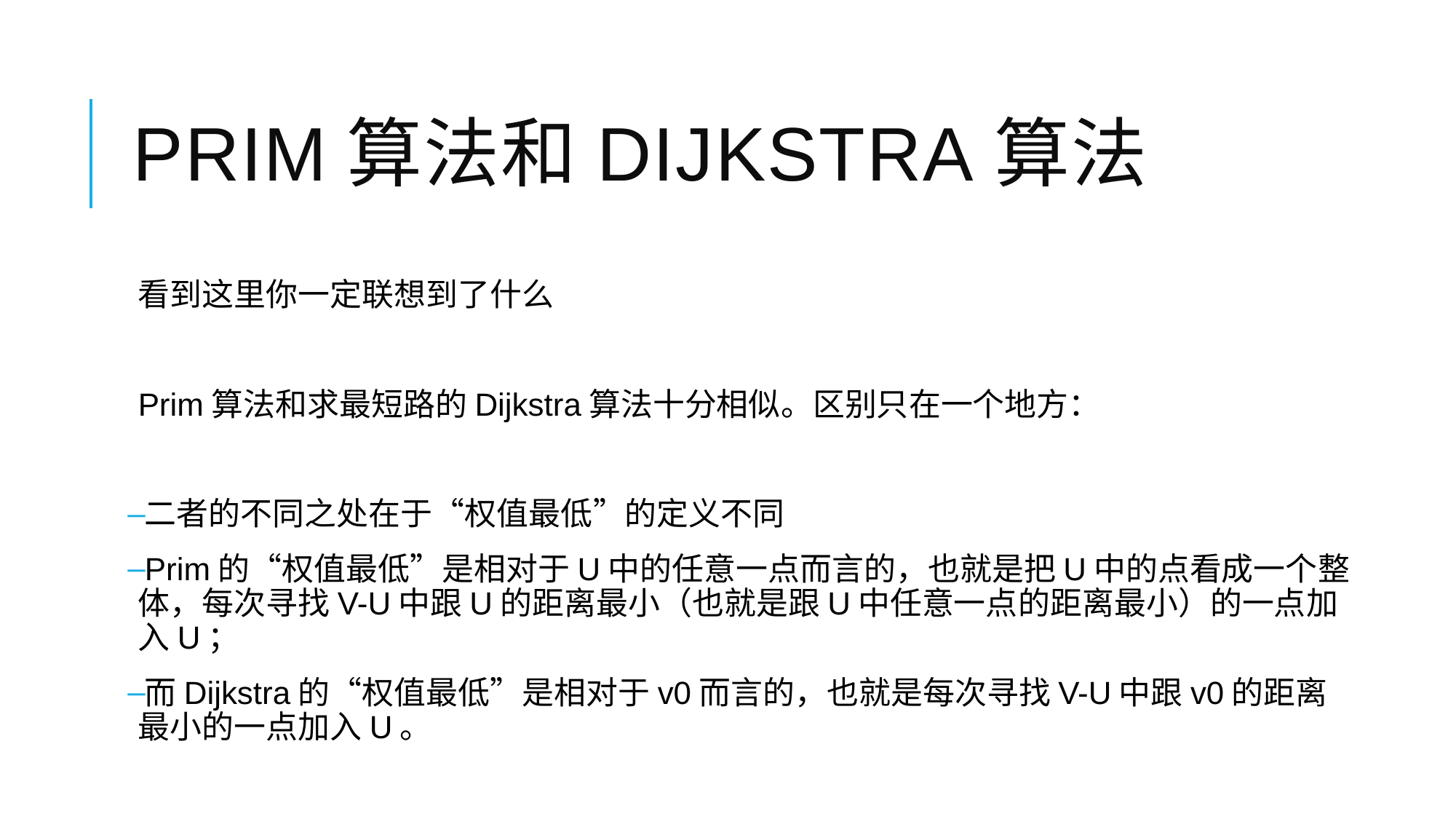

# Prim算法和Dijkstra算法
看到这里你一定联想到了什么

Prim算法和求最短路的Dijkstra算法十分相似。区别只在一个地方：

二者的不同之处在于“权值最低”的定义不同
Prim的“权值最低”是相对于U中的任意一点而言的，也就是把U中的点看成一个整体，每次寻找V-U中跟U的距离最小（也就是跟U中任意一点的距离最小）的一点加入U；
而Dijkstra的“权值最低”是相对于v0而言的，也就是每次寻找V-U中跟v0的距离最小的一点加入U。